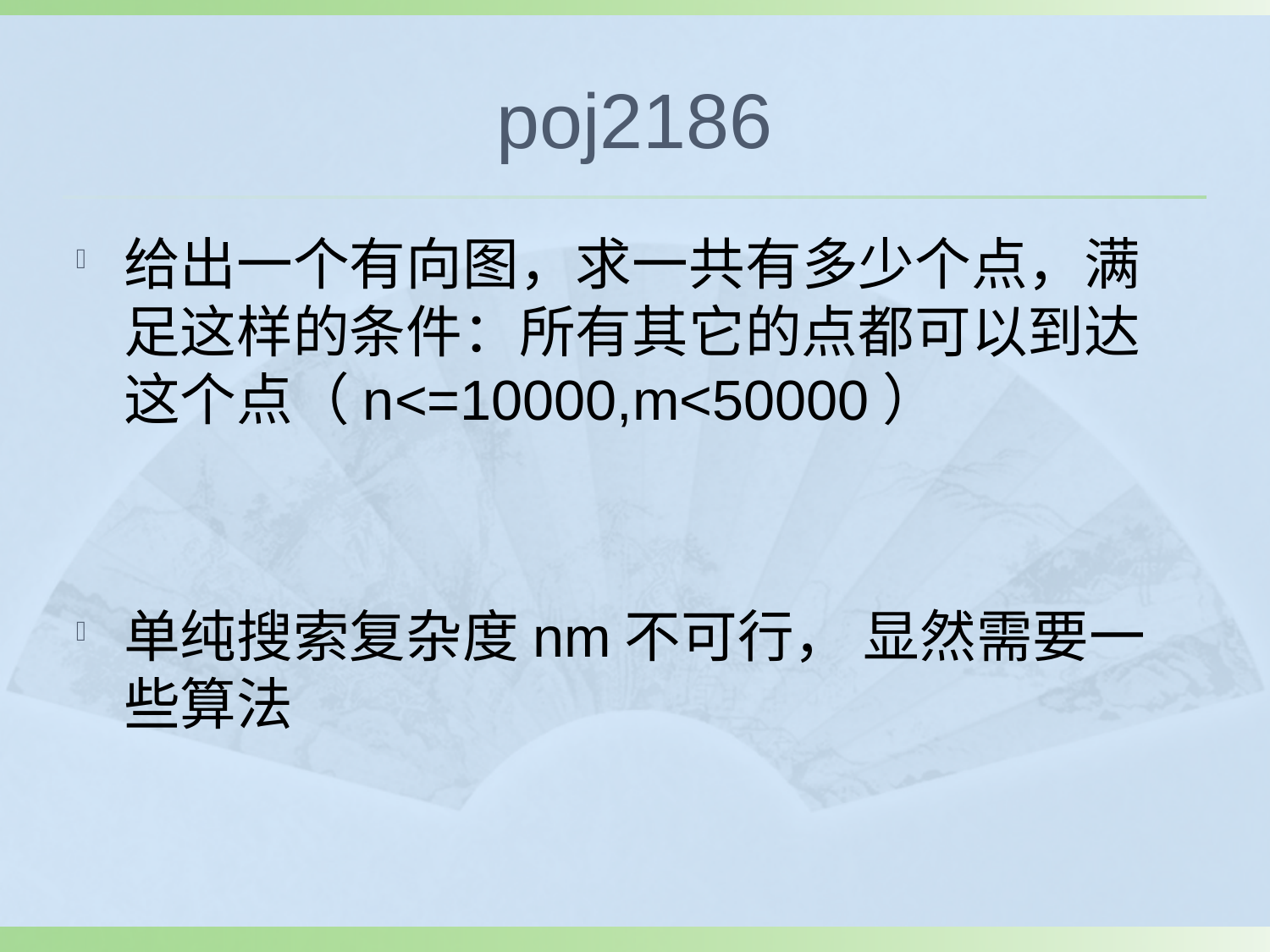

# poj2186
给出一个有向图，求一共有多少个点，满足这样的条件：所有其它的点都可以到达这个点（n<=10000,m<50000）

单纯搜索复杂度nm不可行， 显然需要一些算法